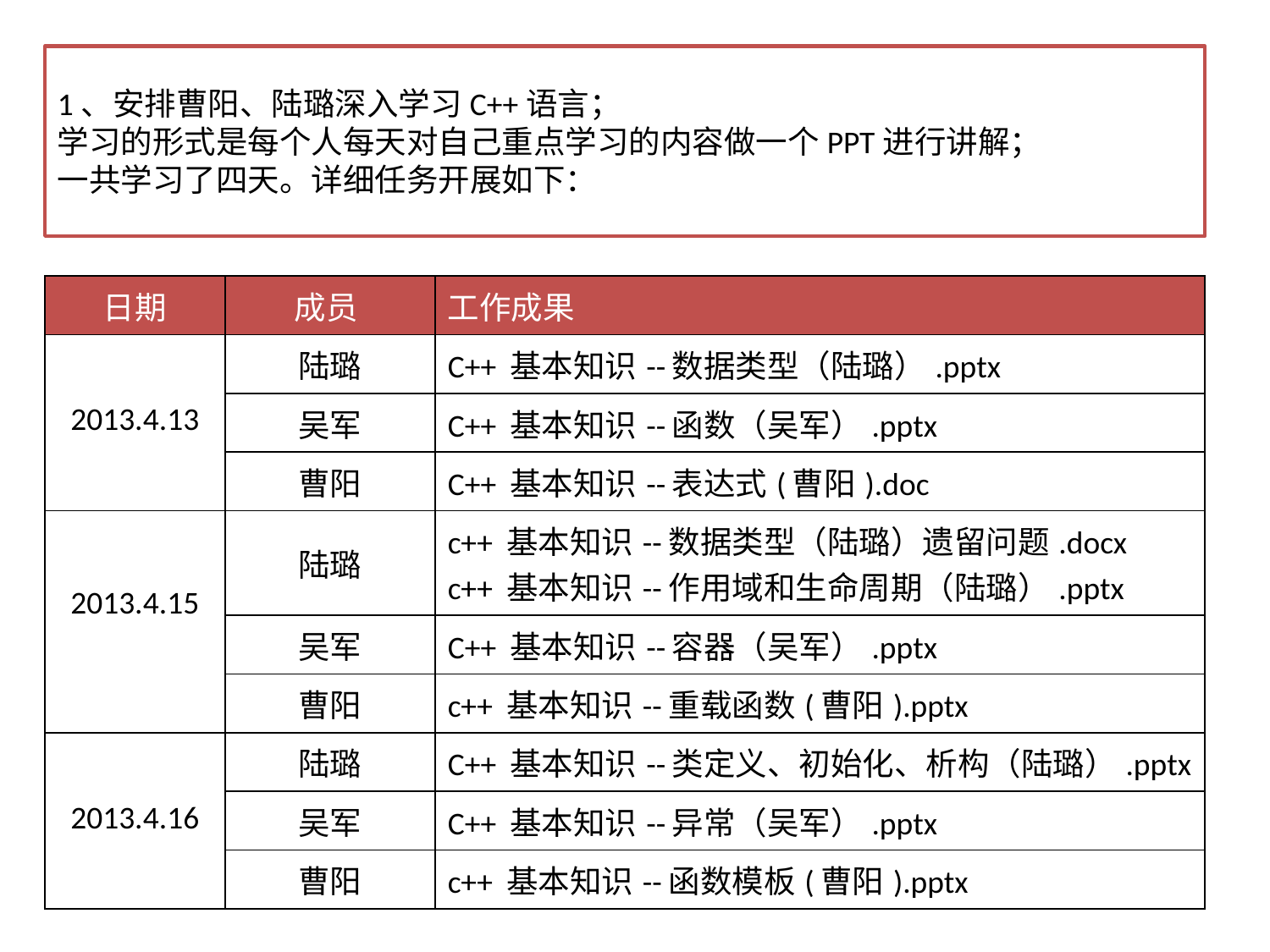

1、安排曹阳、陆璐深入学习C++语言；
学习的形式是每个人每天对自己重点学习的内容做一个PPT进行讲解；
一共学习了四天。详细任务开展如下：
| 日期 | 成员 | 工作成果 |
| --- | --- | --- |
| 2013.4.13 | 陆璐 | C++ 基本知识--数据类型（陆璐）.pptx |
|  | 吴军 | C++ 基本知识--函数（吴军）.pptx |
|  | 曹阳 | C++ 基本知识--表达式(曹阳).doc |
| 2013.4.15 | 陆璐 | c++ 基本知识--数据类型（陆璐）遗留问题.docx c++ 基本知识--作用域和生命周期（陆璐）.pptx |
|  | 吴军 | C++ 基本知识--容器（吴军）.pptx |
|  | 曹阳 | c++ 基本知识--重载函数(曹阳).pptx |
| 2013.4.16 | 陆璐 | C++ 基本知识--类定义、初始化、析构（陆璐）.pptx |
|  | 吴军 | C++ 基本知识--异常（吴军）.pptx |
|  | 曹阳 | c++ 基本知识--函数模板(曹阳).pptx |